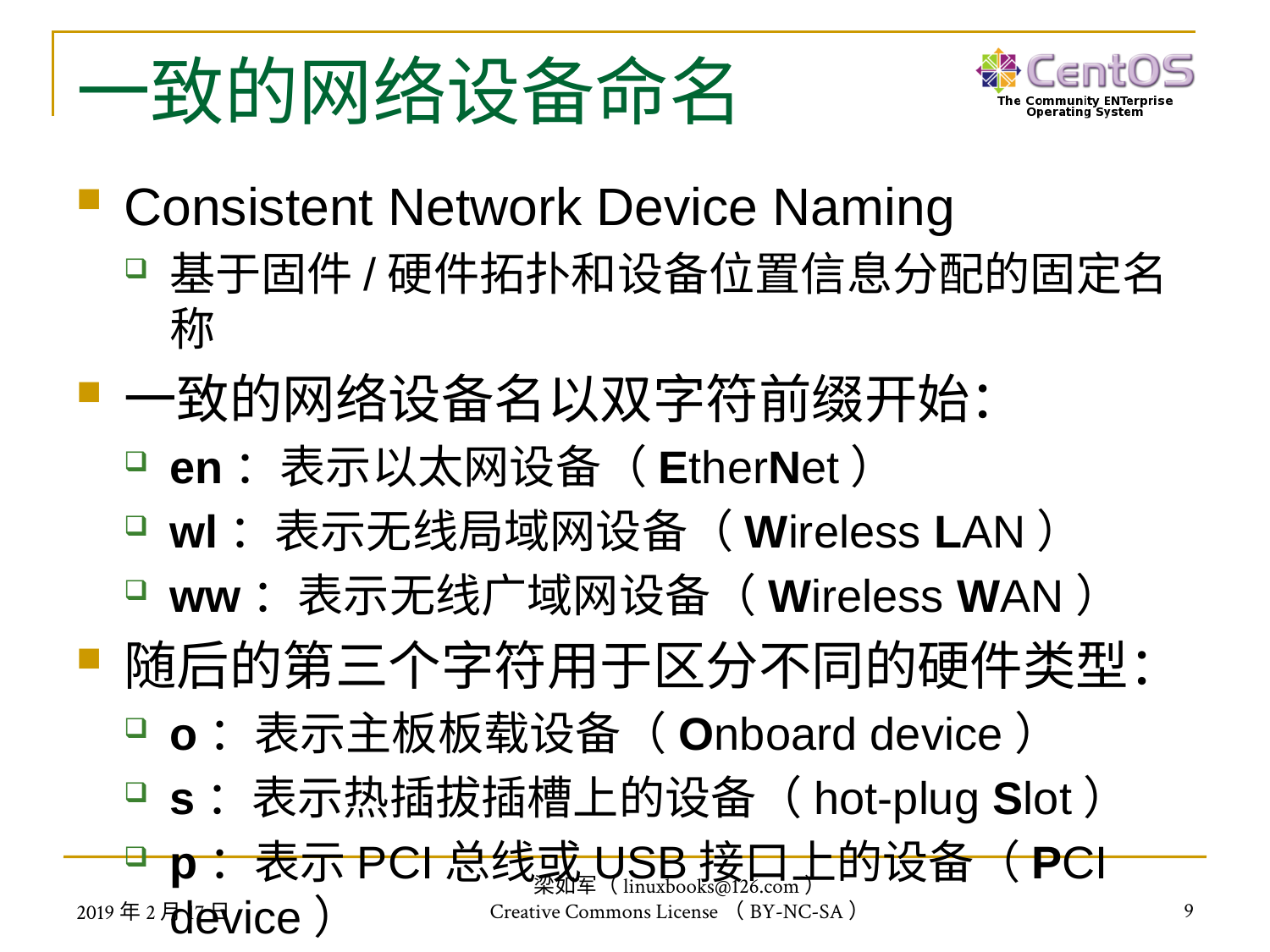

# 一致的网络设备命名
Consistent Network Device Naming
基于固件/硬件拓扑和设备位置信息分配的固定名称
一致的网络设备名以双字符前缀开始：
en：表示以太网设备（EtherNet）
wl：表示无线局域网设备（Wireless LAN）
ww：表示无线广域网设备（Wireless WAN）
随后的第三个字符用于区分不同的硬件类型：
o：表示主板板载设备（Onboard device）
s：表示热插拔插槽上的设备（hot-plug Slot）
p：表示PCI总线或USB接口上的设备（PCI device）
梁如军（linuxbooks@126.com）
Creative Commons License（BY-NC-SA）
2019年2月17日
9